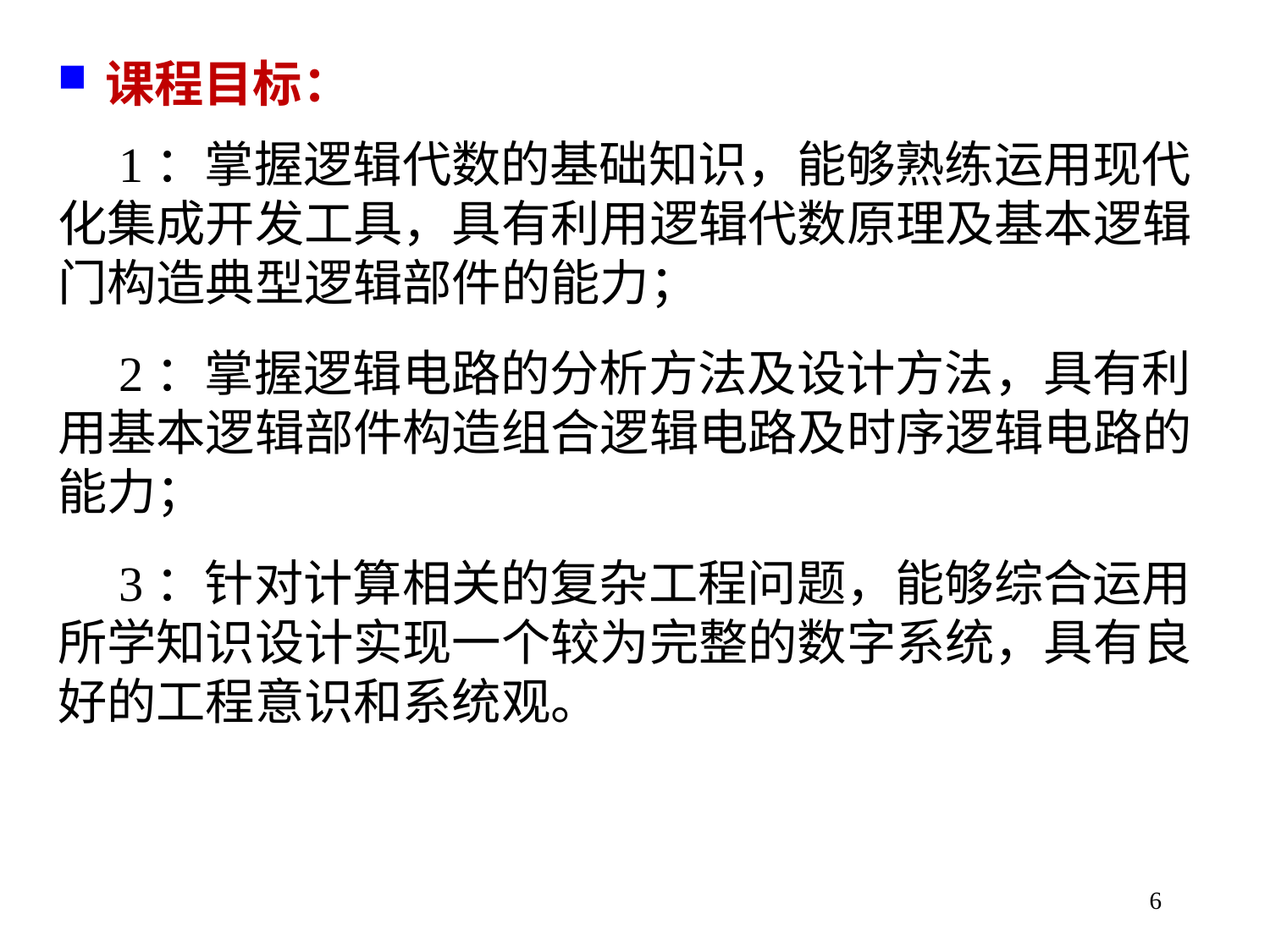

课程目标：
     1：掌握逻辑代数的基础知识，能够熟练运用现代化集成开发工具，具有利用逻辑代数原理及基本逻辑门构造典型逻辑部件的能力；
     2：掌握逻辑电路的分析方法及设计方法，具有利用基本逻辑部件构造组合逻辑电路及时序逻辑电路的能力；
     3：针对计算相关的复杂工程问题，能够综合运用所学知识设计实现一个较为完整的数字系统，具有良好的工程意识和系统观。
6